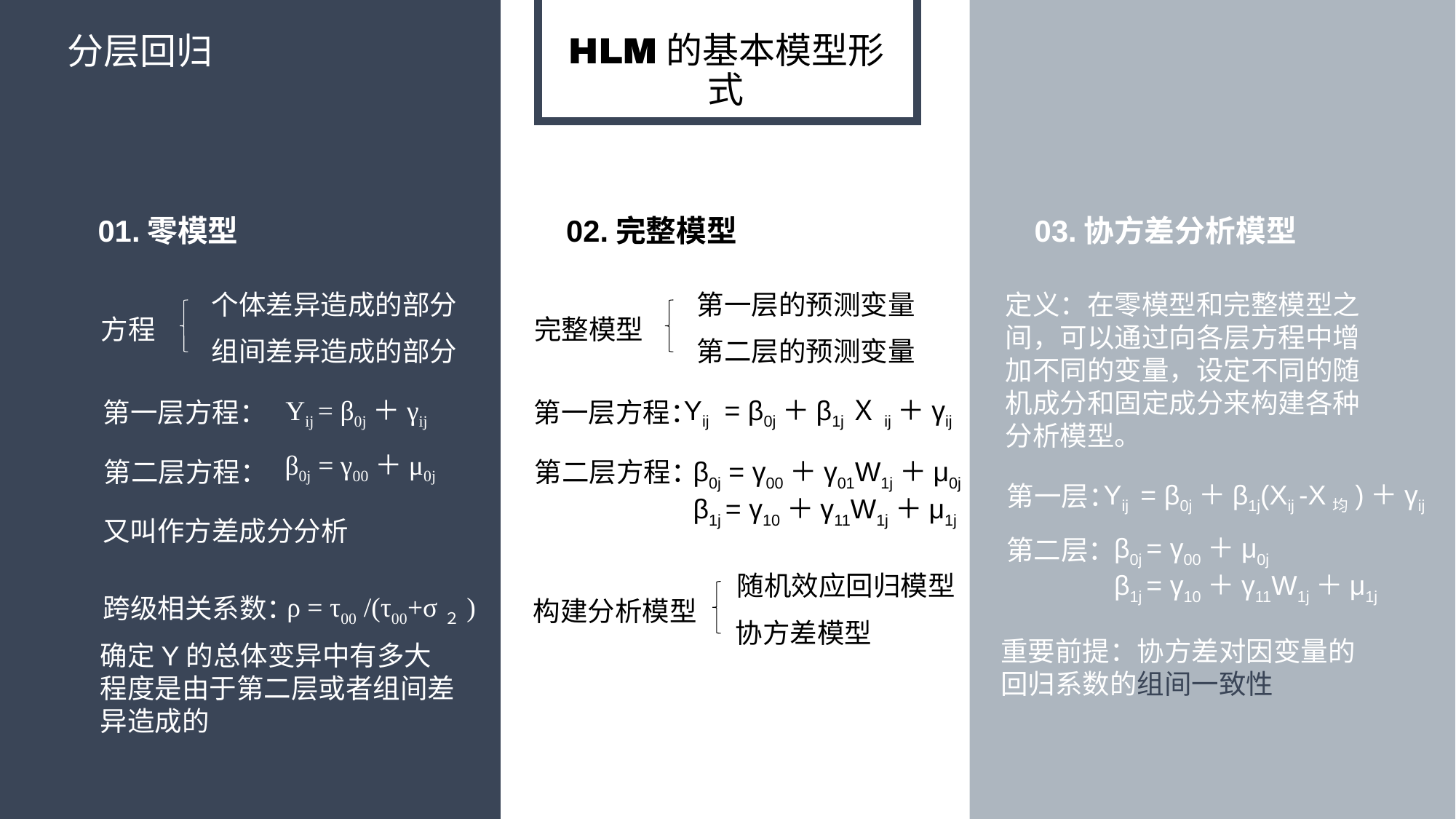

分层回归
HLM的基本模型形式
01.零模型
02.完整模型
03.协方差分析模型
定义：在零模型和完整模型之间，可以通过向各层方程中增加不同的变量，设定不同的随机成分和固定成分来构建各种分析模型。
个体差异造成的部分
第一层的预测变量

方程
完整模型
组间差异造成的部分
第二层的预测变量
Yij = β0j＋γij
Yij  = β0j＋β1jＸij＋γij
第一层方程：
第一层方程：
β0j = γ00＋μ0j
β0j = γ00＋γ01W1j＋μ0j
β1j = γ10＋γ11W1j＋μ1j
第二层方程：
第二层方程：
Yij  = β0j＋β1j(Xij -X均)＋γij
第一层：
又叫作方差成分分析
β0j = γ00＋μ0j
β1j = γ10＋γ11W1j＋μ1j
第二层：
随机效应回归模型

ρ = τ00 /(τ00+σ２)
跨级相关系数：
构建分析模型
协方差模型
重要前提：协方差对因变量的回归系数的组间一致性
确定Y的总体变异中有多大程度是由于第二层或者组间差异造成的